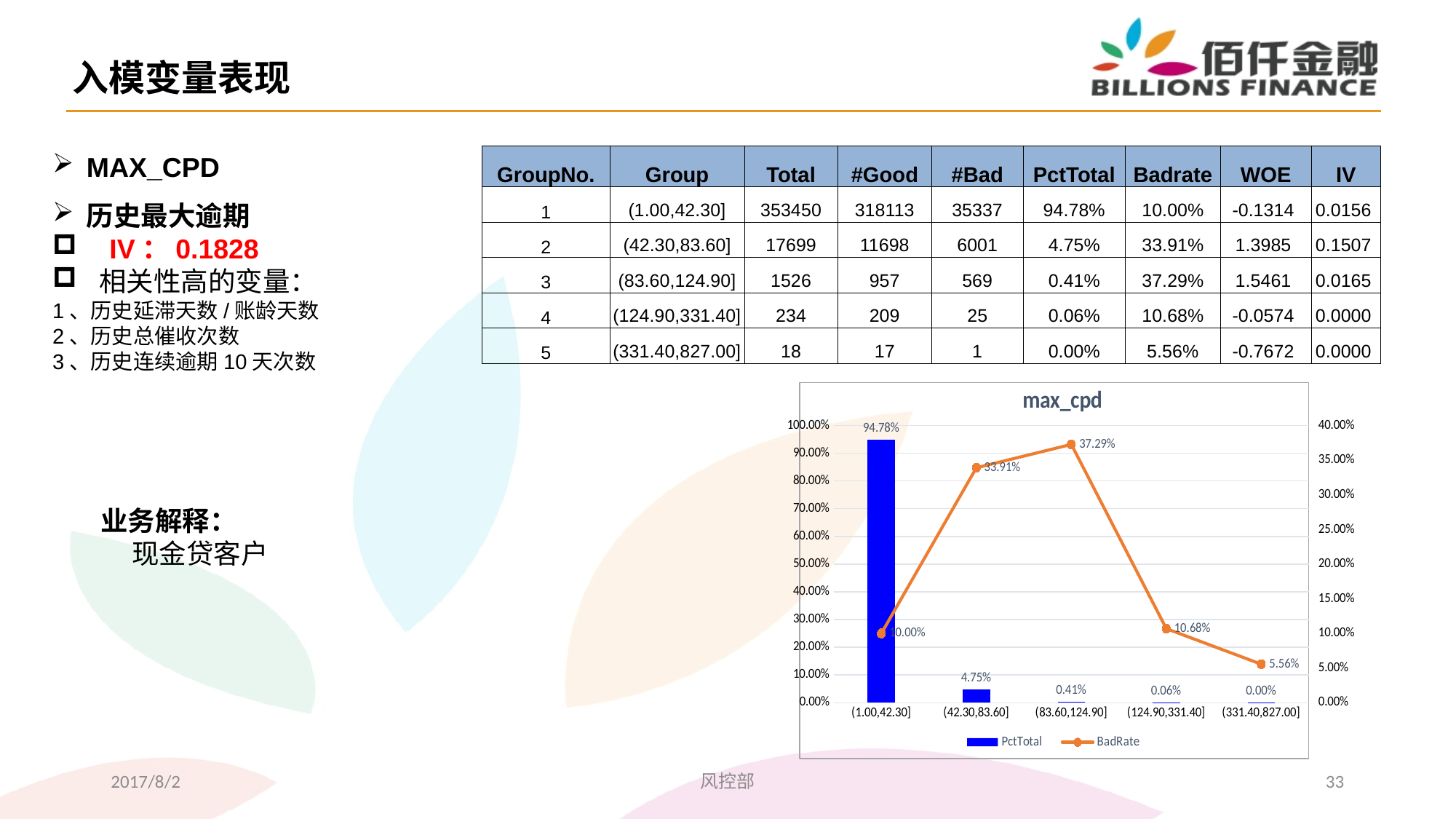

入模变量表现
MAX_CPD
历史最大逾期
   IV：0.1828
 相关性高的变量：
1、历史延滞天数/账龄天数
2、历史总催收次数
3、历史连续逾期10天次数
| GroupNo. | Group | Total | #Good | #Bad | PctTotal | Badrate | WOE | IV |
| --- | --- | --- | --- | --- | --- | --- | --- | --- |
| 1 | (1.00,42.30] | 353450 | 318113 | 35337 | 94.78% | 10.00% | -0.1314 | 0.0156 |
| 2 | (42.30,83.60] | 17699 | 11698 | 6001 | 4.75% | 33.91% | 1.3985 | 0.1507 |
| 3 | (83.60,124.90] | 1526 | 957 | 569 | 0.41% | 37.29% | 1.5461 | 0.0165 |
| 4 | (124.90,331.40] | 234 | 209 | 25 | 0.06% | 10.68% | -0.0574 | 0.0000 |
| 5 | (331.40,827.00] | 18 | 17 | 1 | 0.00% | 5.56% | -0.7672 | 0.0000 |

### Chart: max_cpd

| Category | PctTotal | BadRate |
|---|---|---|
| (1.00,42.30] | 0.9477726203787873 | 0.09997736596406846 |
| (42.30,83.60] | 0.04745969050243077 | 0.3390587038815752 |
| (83.60,124.90] | 0.004091953653127824 | 0.372870249017038 |
| (124.90,331.40] | 0.0006274686466788406 | 0.10683760683760683 |
| (331.40,827.00] | 4.826681897529543e-05 | 0.05555555555555555 |
业务解释：
    现金贷客户
2017/8/2
风控部
33